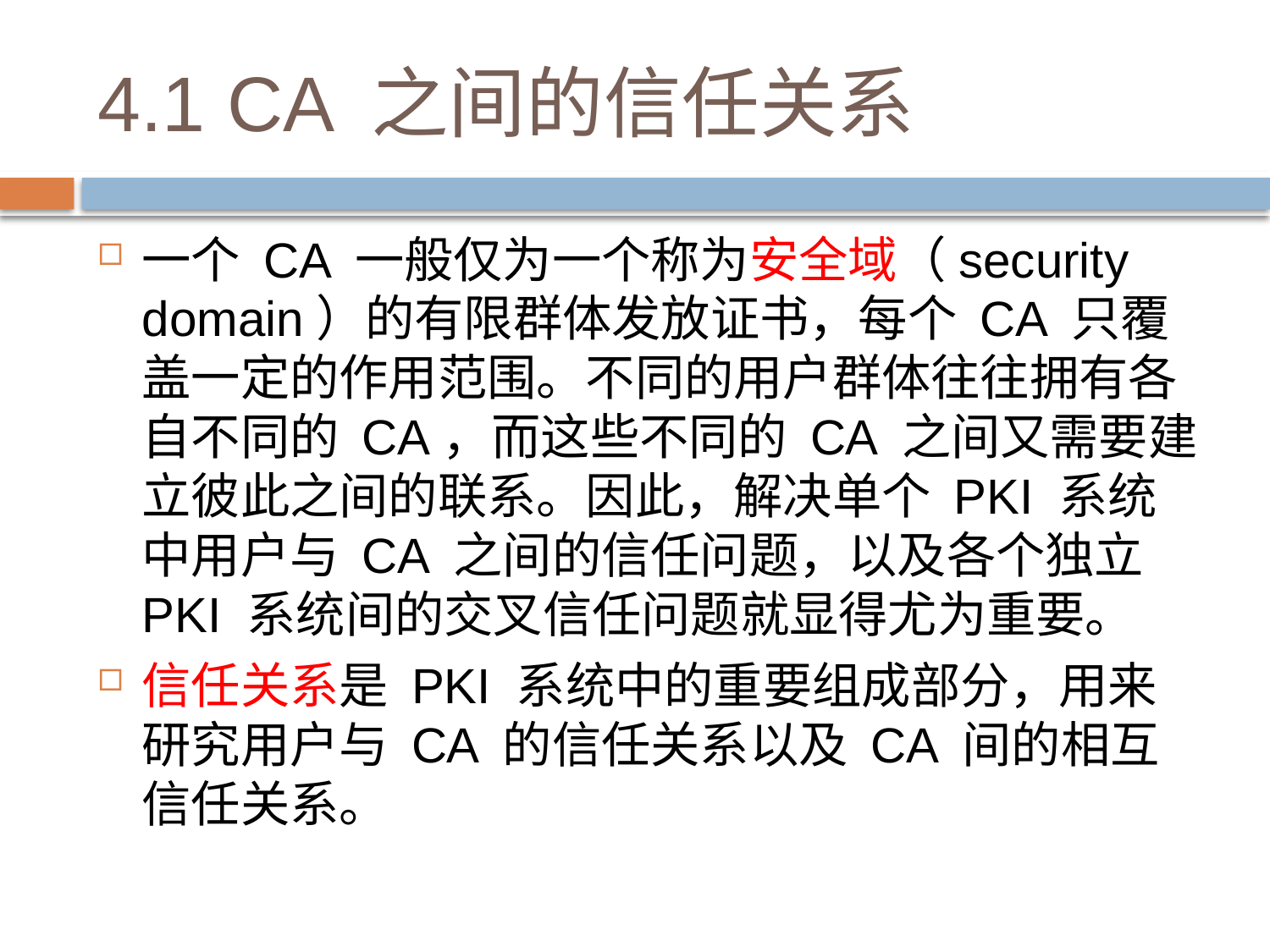

# 4.1 CA 之间的信任关系
一个 CA 一般仅为一个称为安全域（security domain）的有限群体发放证书，每个 CA 只覆盖一定的作用范围。不同的用户群体往往拥有各自不同的 CA，而这些不同的 CA 之间又需要建立彼此之间的联系。因此，解决单个 PKI 系统中用户与 CA 之间的信任问题，以及各个独立 PKI 系统间的交叉信任问题就显得尤为重要。
信任关系是 PKI 系统中的重要组成部分，用来研究用户与 CA 的信任关系以及 CA 间的相互信任关系。